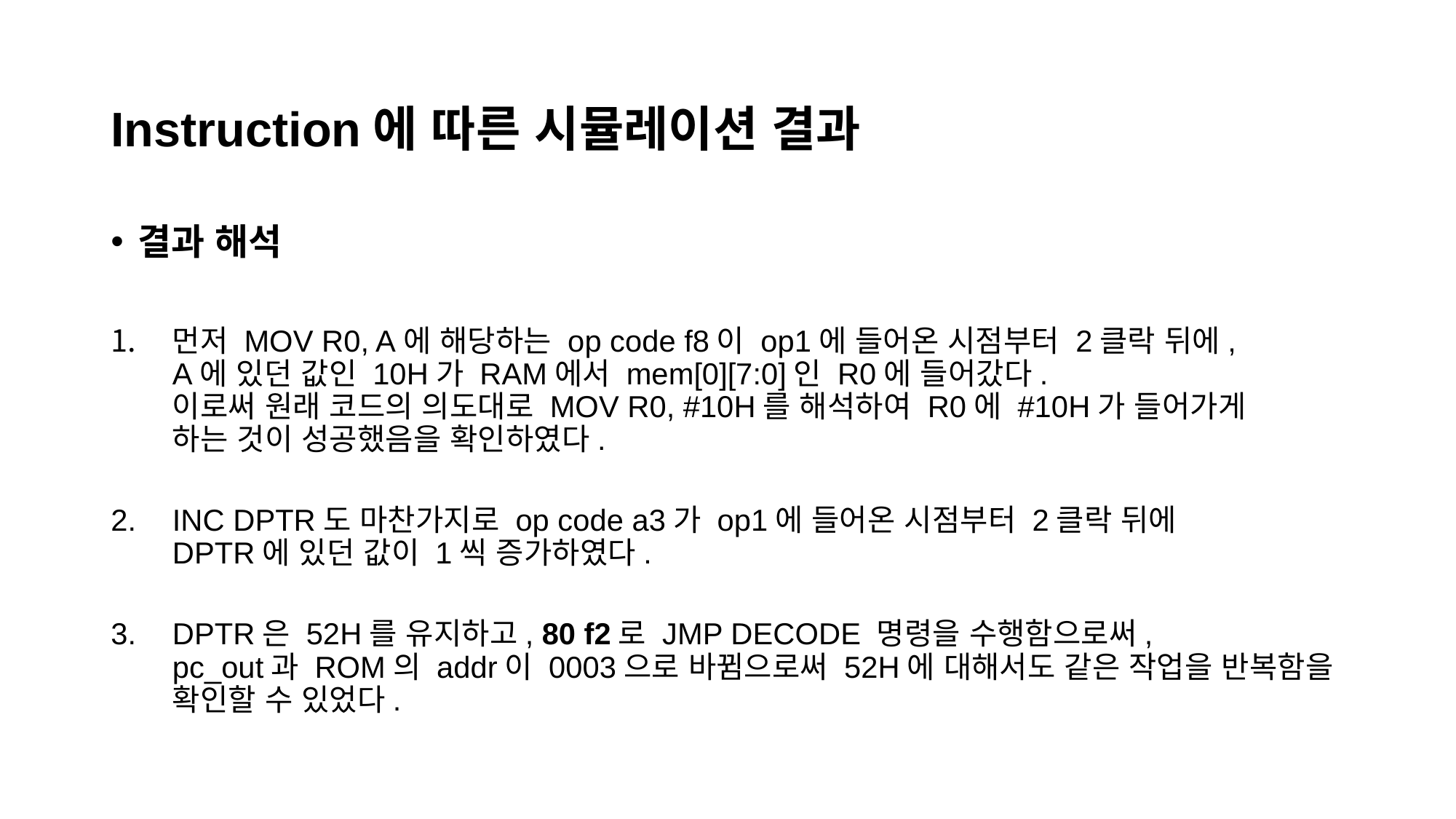

# Instruction에 따른 시뮬레이션 결과
결과 해석

먼저 MOV R0, A에 해당하는 op code f8이 op1에 들어온 시점부터 2클락 뒤에,
A에 있던 값인 10H가 RAM에서 mem[0][7:0]인 R0에 들어갔다.
이로써 원래 코드의 의도대로 MOV R0, #10H를 해석하여 R0에 #10H가 들어가게
하는 것이 성공했음을 확인하였다.
INC DPTR도 마찬가지로 op code a3가 op1에 들어온 시점부터 2클락 뒤에
DPTR에 있던 값이 1씩 증가하였다.
DPTR은 52H를 유지하고, 80 f2로 JMP DECODE 명령을 수행함으로써,
pc_out과 ROM의 addr이 0003으로 바뀜으로써 52H에 대해서도 같은 작업을 반복함을 확인할 수 있었다.